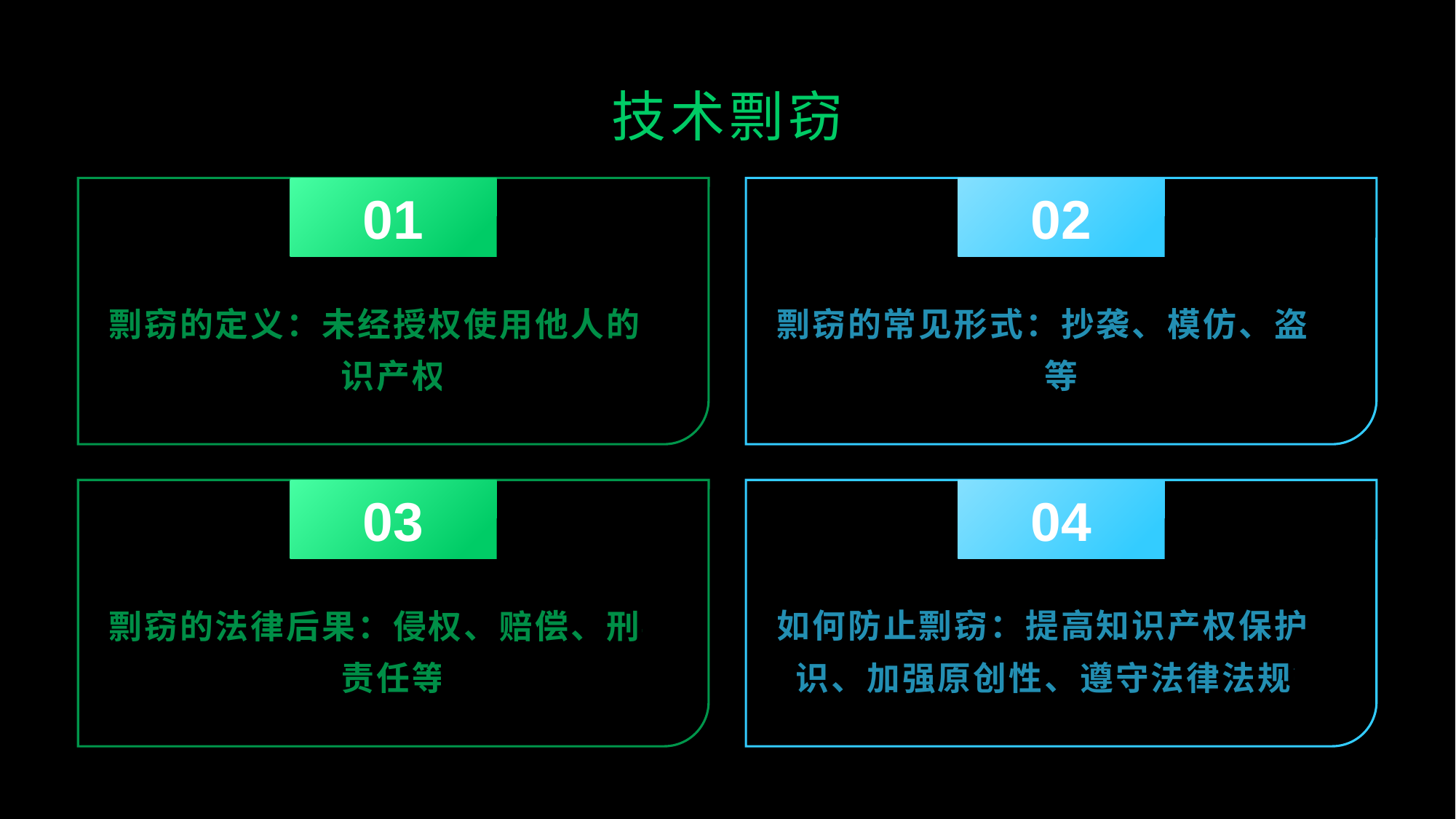

技术剽窃

01

02
剽窃的定义：未经授权使用他人的知识产权
剽窃的常见形式：抄袭、模仿、盗用等

03

04
剽窃的法律后果：侵权、赔偿、刑事责任等
如何防止剽窃：提高知识产权保护意识、加强原创性、遵守法律法规等